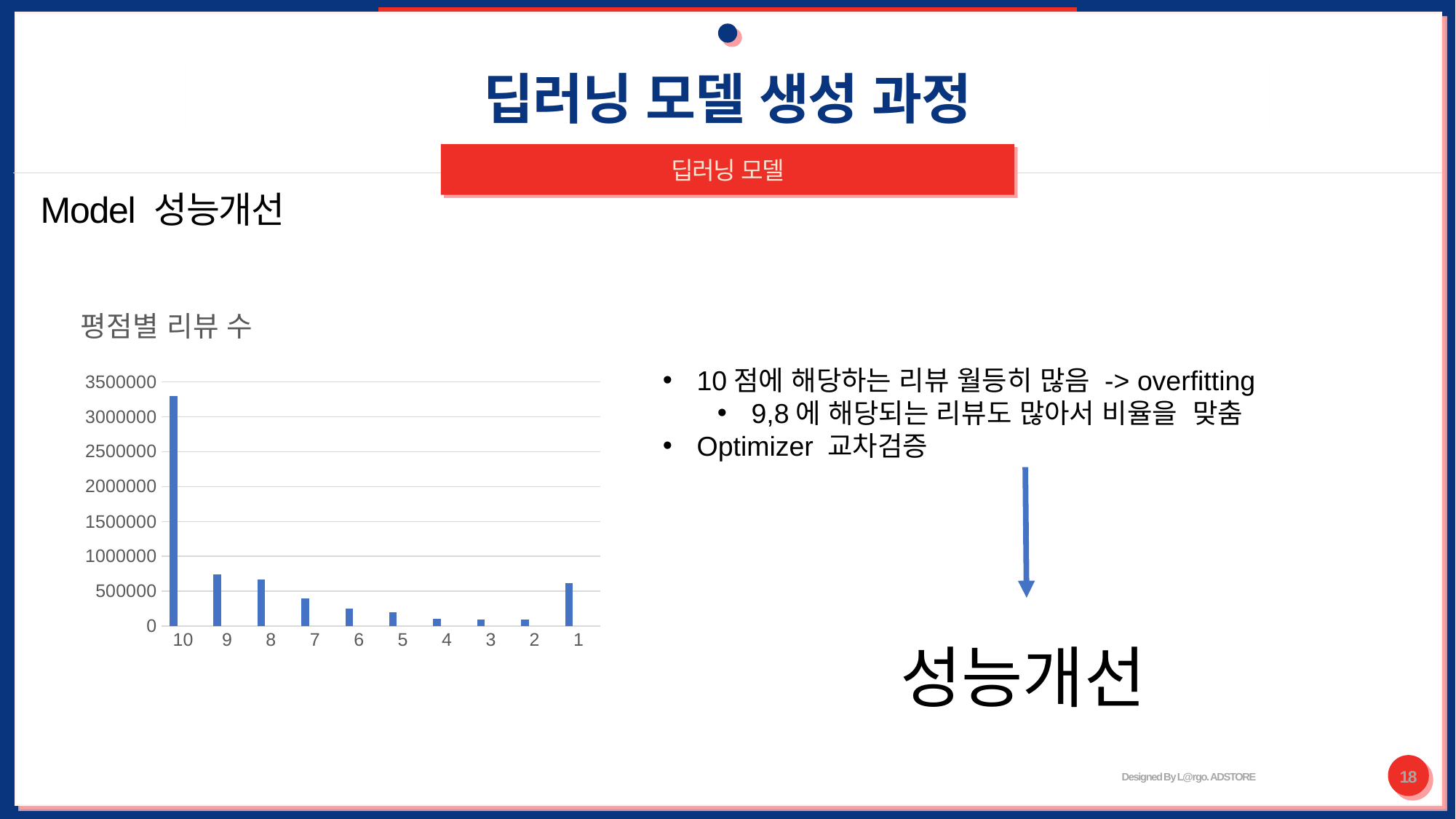

# 딥러닝 모델 생성 과정
딥러닝 모델
Model 성능개선

### Chart: 평점별 리뷰 수

| Category | 계열 1 | 열1 | 열2 |
|---|---|---|---|
| 10 | 3296708.0 | None | None |
| 9 | 746084.0 | None | None |
| 8 | 668743.0 | None | None |
| 7 | 394046.0 | None | None |
| 6 | 254741.0 | None | None |
| 5 | 198501.0 | None | None |
| 4 | 108005.0 | None | None |
| 3 | 94608.0 | None | None |
| 2 | 94357.0 | None | None |
| 1 | 621242.0 | None | None |
10점에 해당하는 리뷰 월등히 많음 -> overfitting
9,8에 해당되는 리뷰도 많아서 비율을  맞춤
Optimizer 교차검증
성능개선
Designed By L@rgo. ADSTORE
18